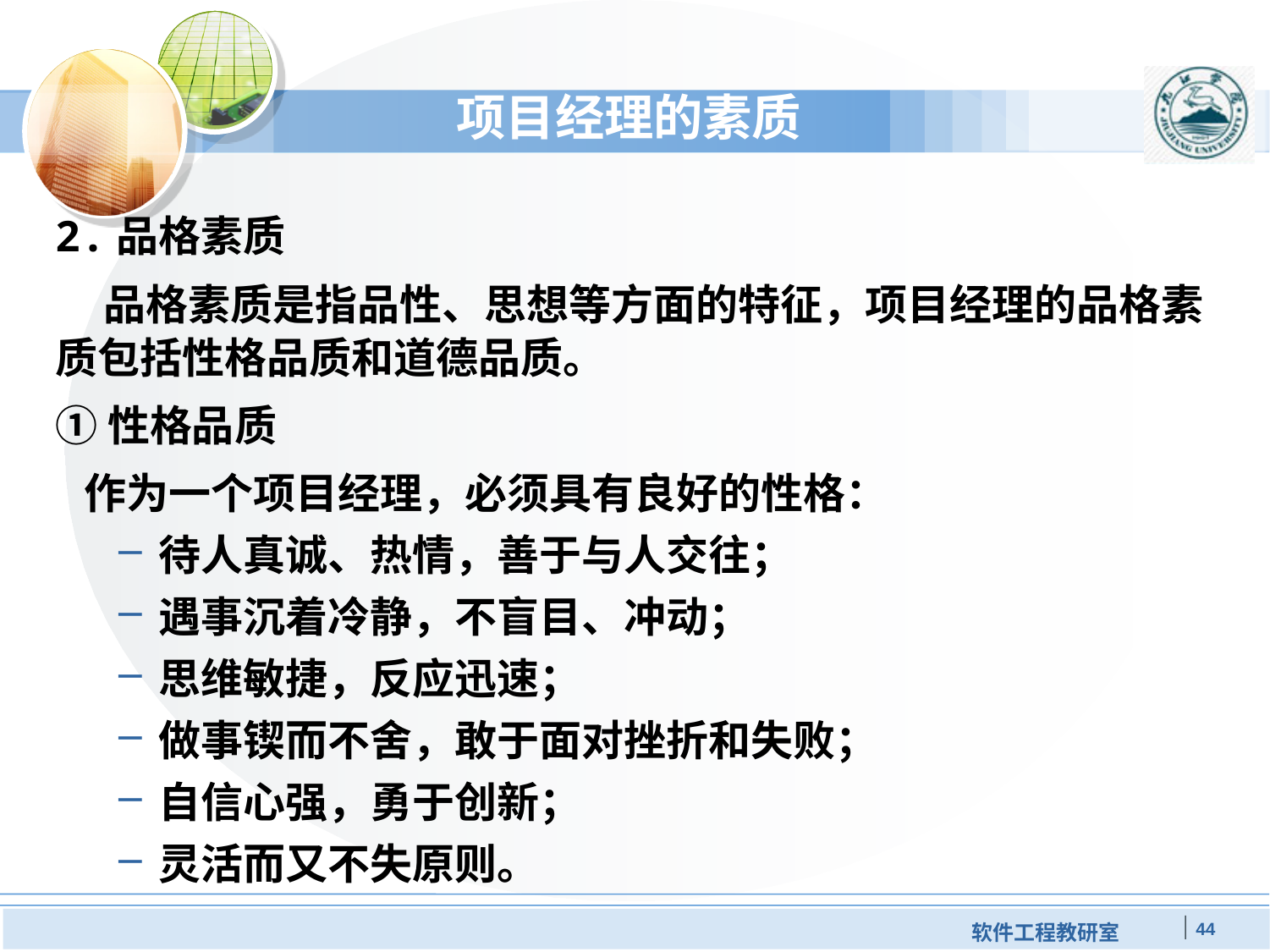

# 项目经理的素质
2.品格素质
    品格素质是指品性、思想等方面的特征，项目经理的品格素质包括性格品质和道德品质。
①性格品质
  作为一个项目经理，必须具有良好的性格：
待人真诚、热情，善于与人交往；
遇事沉着冷静，不盲目、冲动；
思维敏捷，反应迅速；
做事锲而不舍，敢于面对挫折和失败；
自信心强，勇于创新；
灵活而又不失原则。